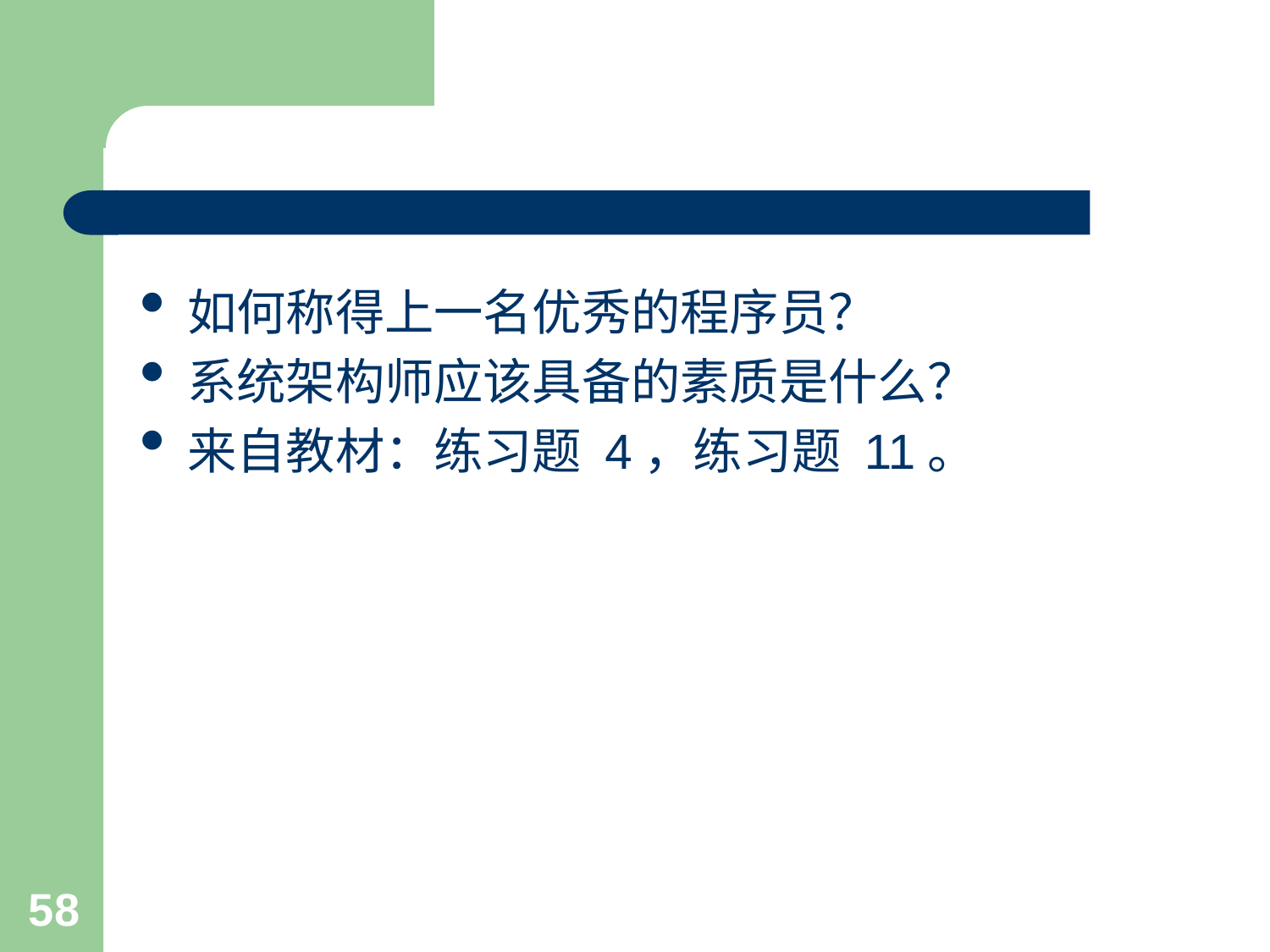

#
如何称得上一名优秀的程序员？
系统架构师应该具备的素质是什么？
来自教材：练习题 4，练习题 11。
58